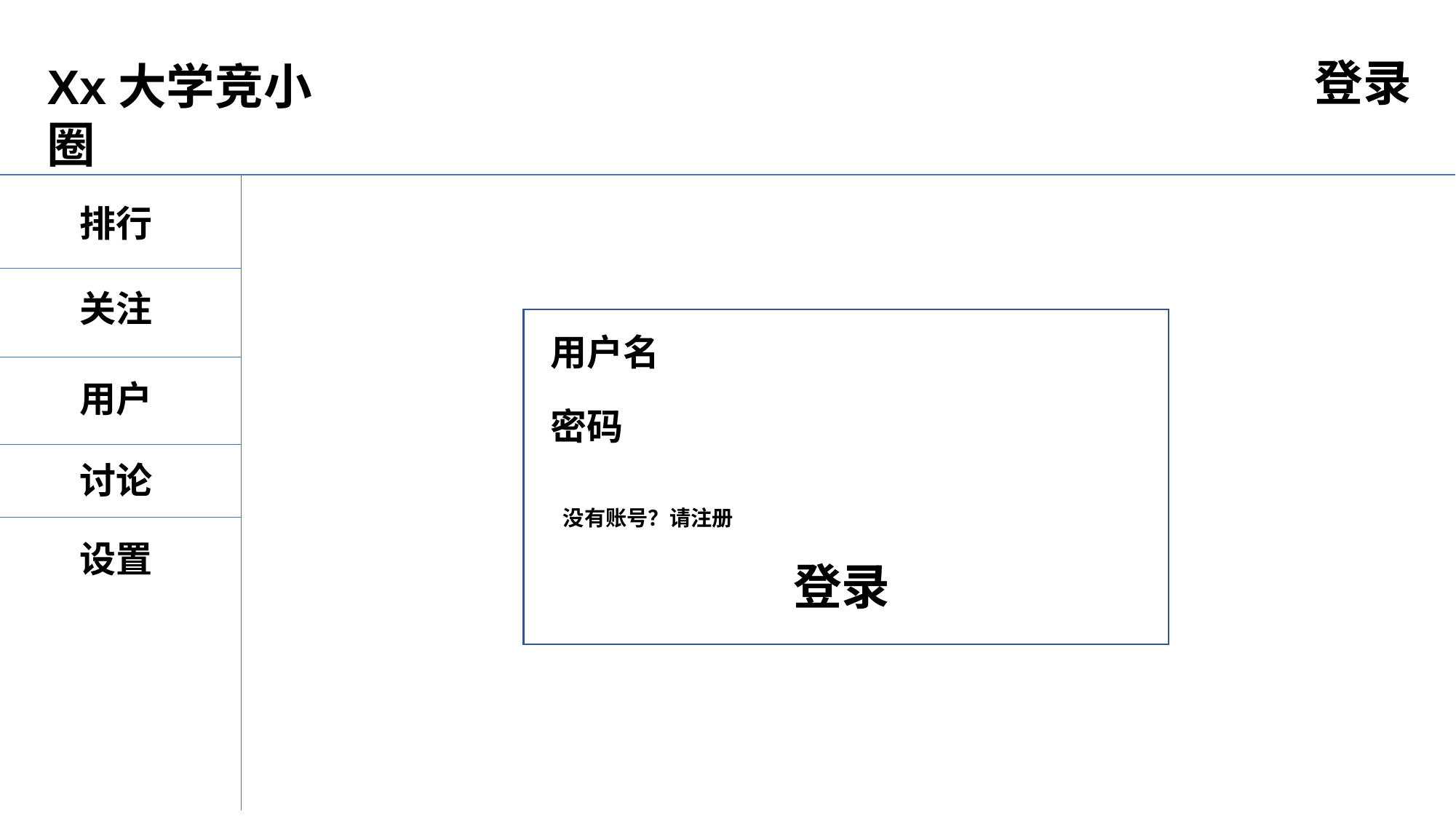

登录
Xx大学竞小圈
排行
关注

用户名
用户
密码
讨论
没有账号？请注册
设置
登录